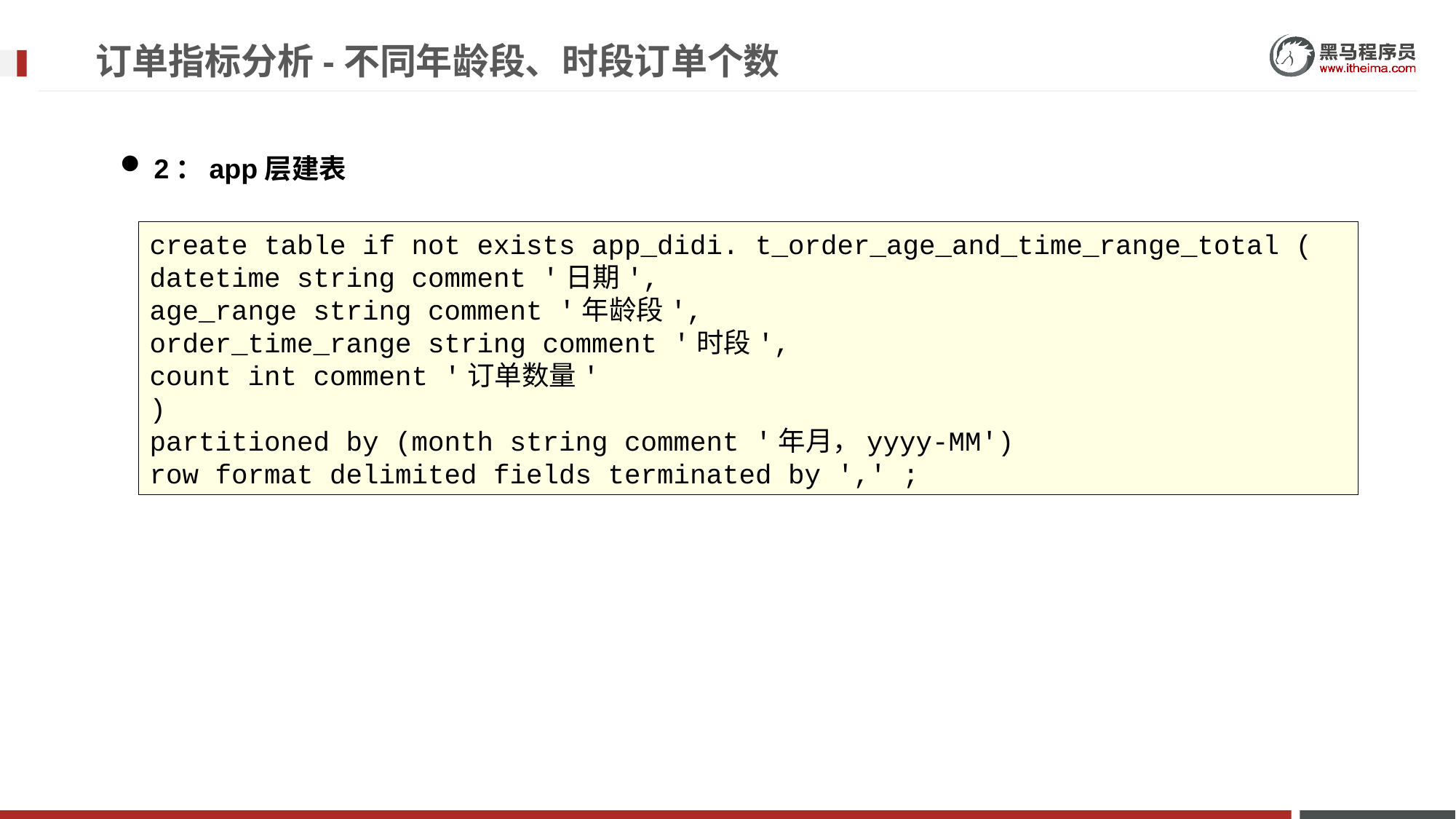

# 订单指标分析-不同年龄段、时段订单个数
2：app层建表

create table if not exists app_didi. t_order_age_and_time_range_total (
datetime string comment '日期',
age_range string comment '年龄段',
order_time_range string comment '时段',
count int comment '订单数量'
)
partitioned by (month string comment '年月，yyyy-MM')
row format delimited fields terminated by ',' ;